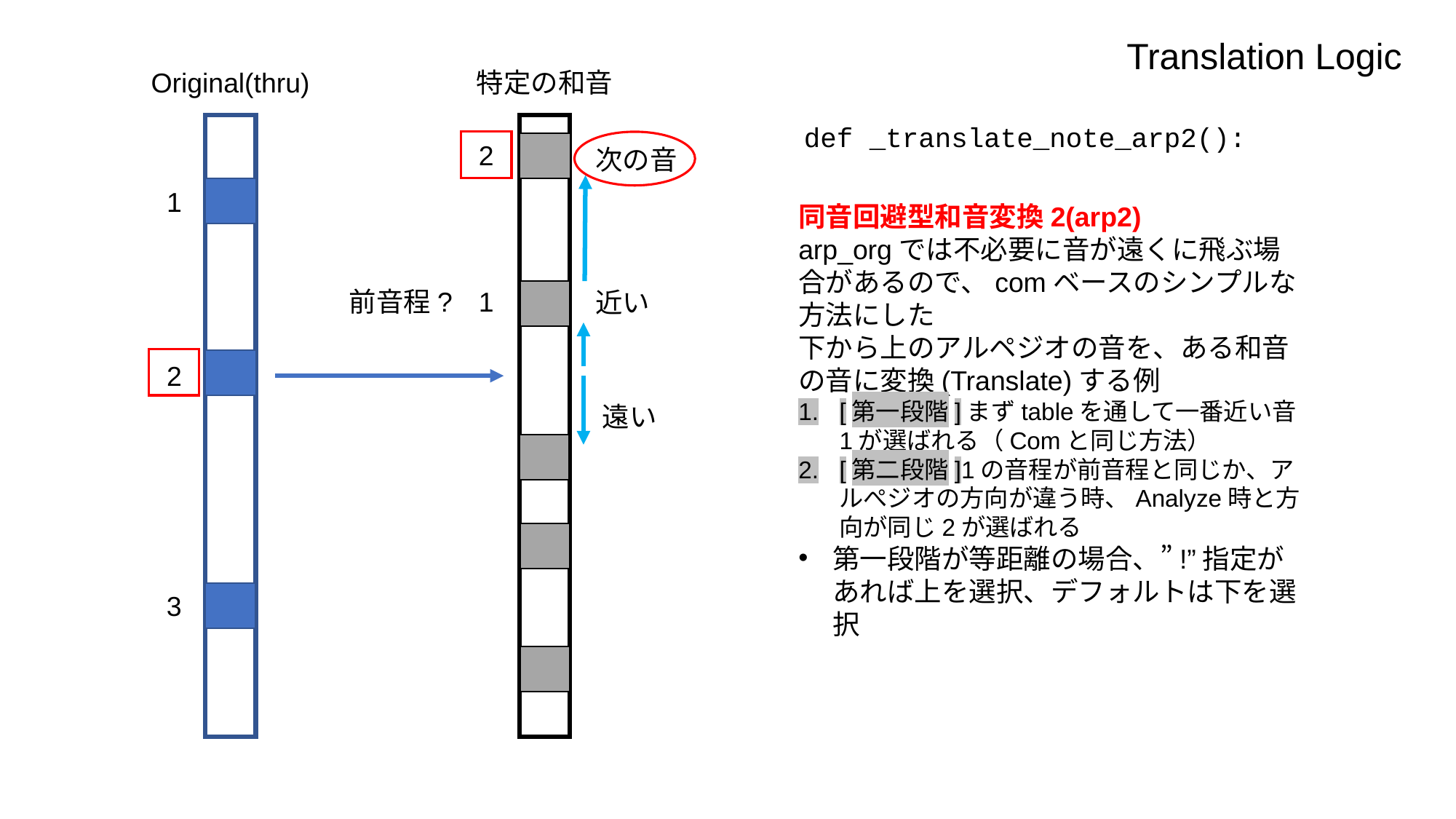

Translation Logic
Original(thru)
特定の和音

def _translate_note_arp2():

2
次の音

1
同音回避型和音変換2(arp2)
arp_orgでは不必要に音が遠くに飛ぶ場合があるので、comベースのシンプルな方法にした
下から上のアルペジオの音を、ある和音の音に変換(Translate)する例
[第一段階]まずtableを通して一番近い音1が選ばれる（Comと同じ方法）
[第二段階]1の音程が前音程と同じか、アルぺジオの方向が違う時、Analyze時と方向が同じ2が選ばれる
第一段階が等距離の場合、”!”指定があれば上を選択、デフォルトは下を選択
前音程?
1
近い

2
遠い

3